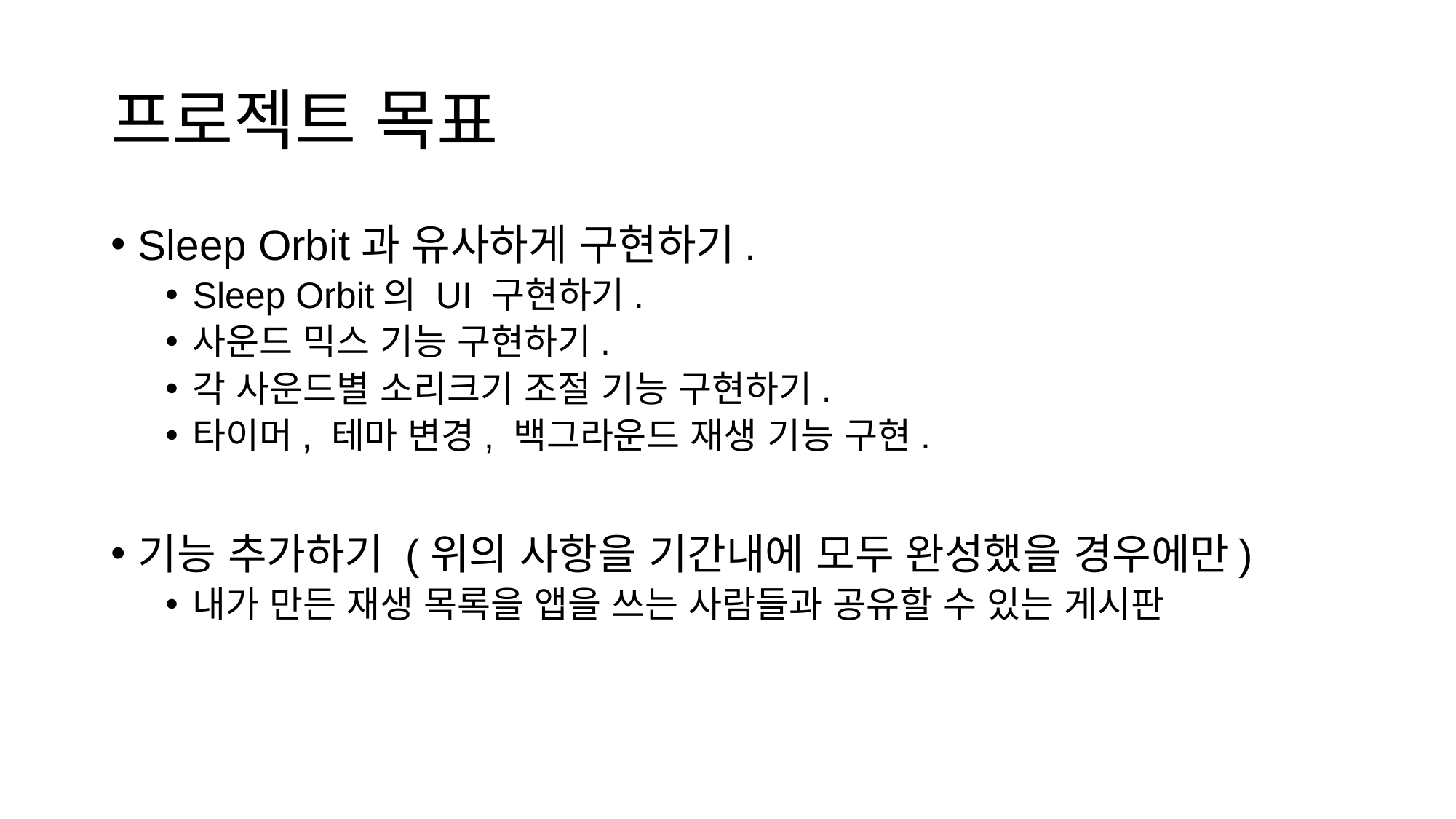

# 프로젝트 목표
Sleep Orbit과 유사하게 구현하기.
Sleep Orbit의 UI 구현하기.
사운드 믹스 기능 구현하기.
각 사운드별 소리크기 조절 기능 구현하기.
타이머, 테마 변경, 백그라운드 재생 기능 구현.

기능 추가하기 (위의 사항을 기간내에 모두 완성했을 경우에만)
내가 만든 재생 목록을 앱을 쓰는 사람들과 공유할 수 있는 게시판